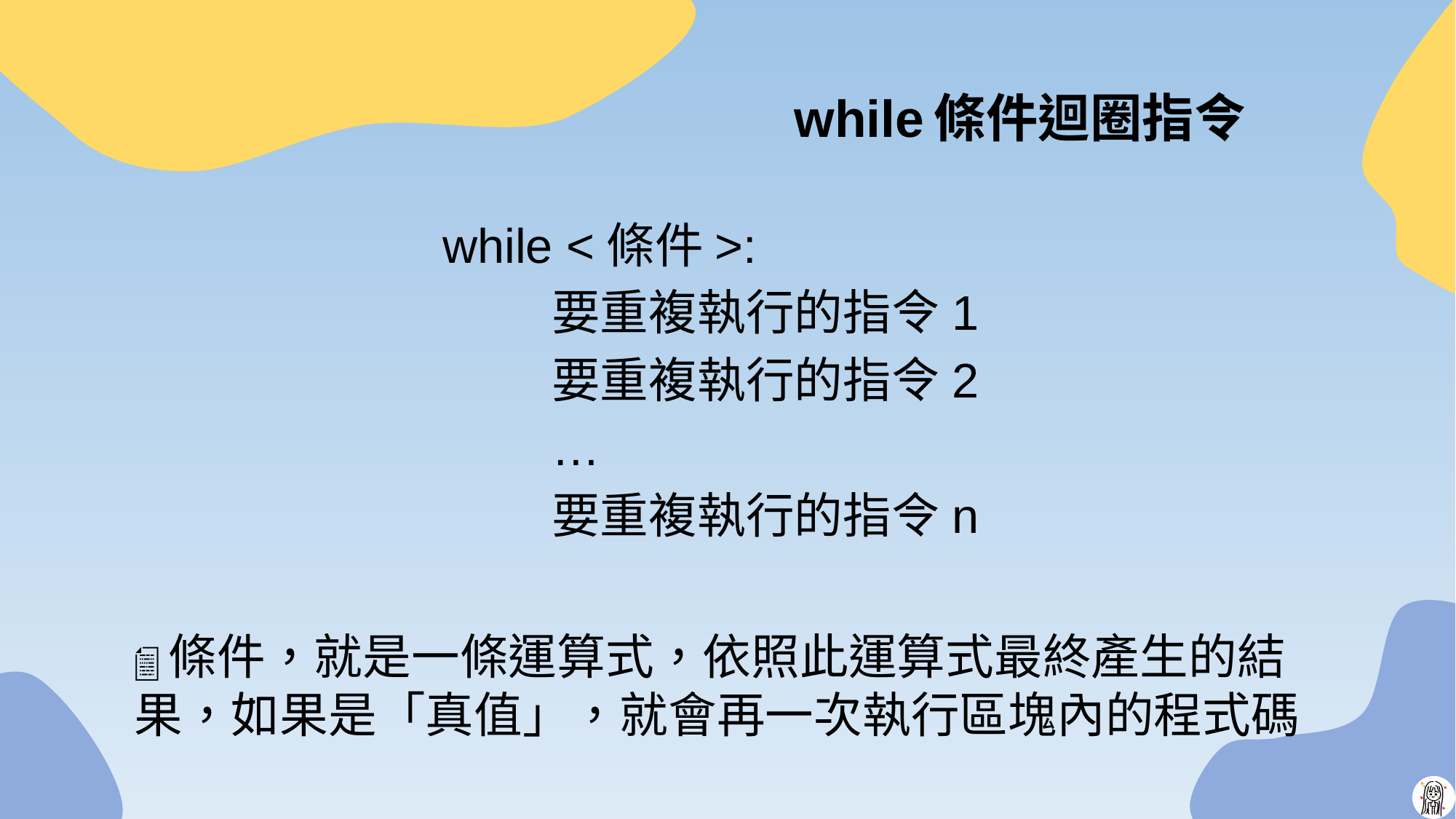

# while條件迴圈指令
while <條件>:
	要重複執行的指令1
	要重複執行的指令2
	…
	要重複執行的指令n

📄條件，就是一條運算式，依照此運算式最終產生的結果，如果是「真值」，就會再一次執行區塊內的程式碼
50